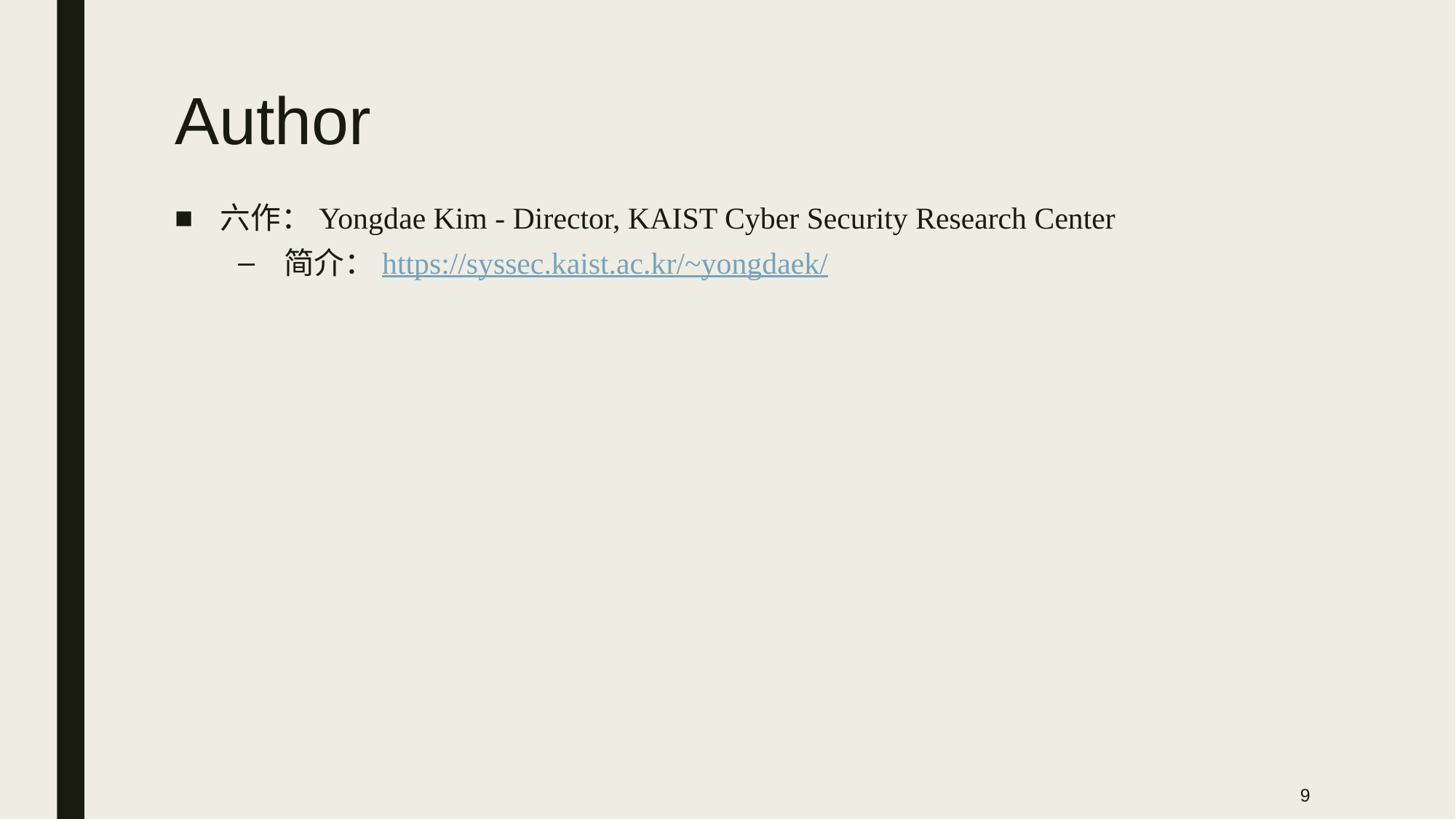

# Author
六作：Yongdae Kim - Director, KAIST Cyber Security Research Center
简介：https://syssec.kaist.ac.kr/~yongdaek/

9